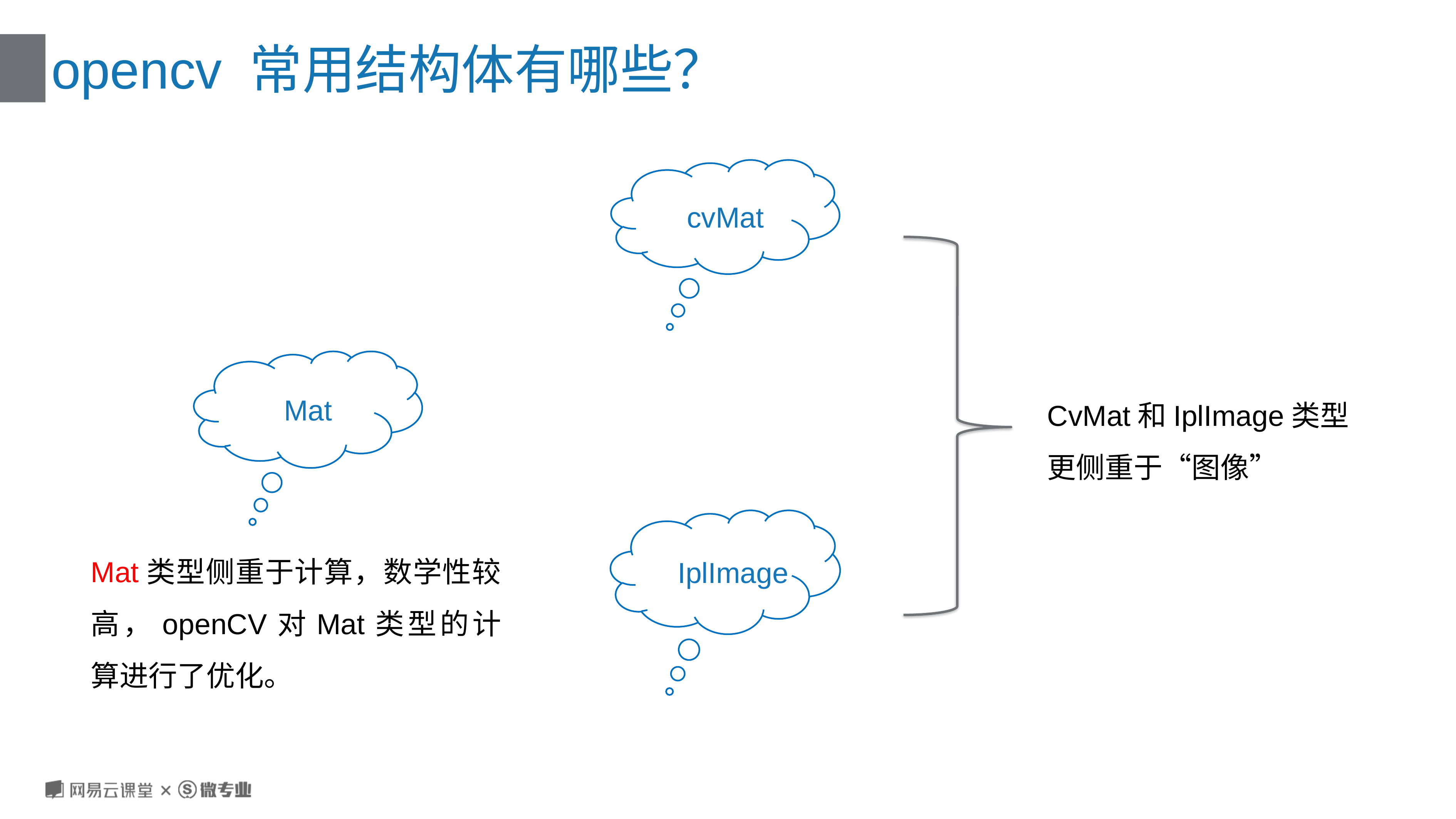

# opencv 常用结构体有哪些？
Mat
cvMat

Mat
Mat
CvMat和IplImage类型
更侧重于“图像”

IplImage
Mat类型侧重于计算，数学性较高，openCV对Mat类型的计算进行了优化。